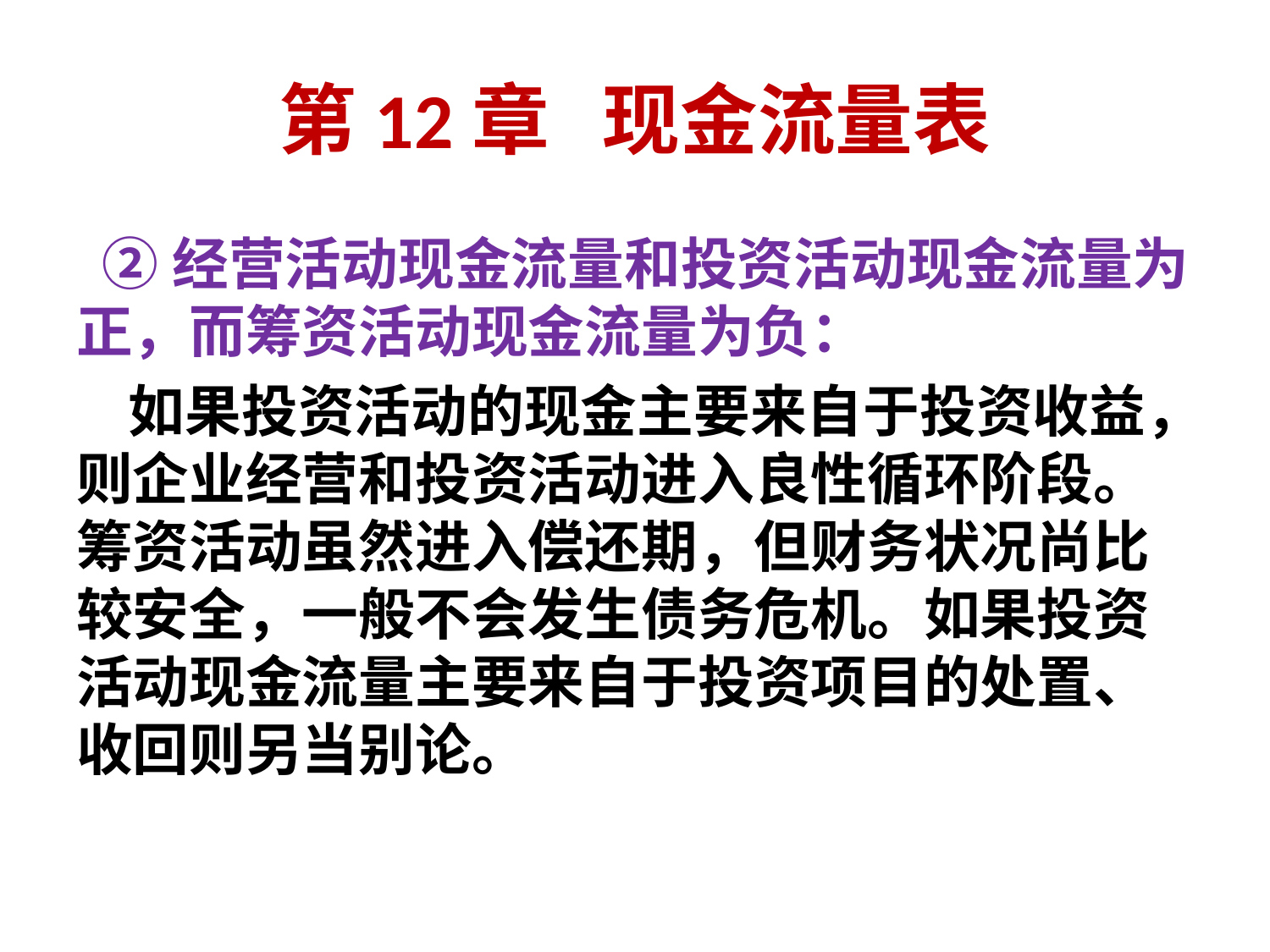

# 第12章   现金流量表
  ②经营活动现金流量和投资活动现金流量为正，而筹资活动现金流量为负：
   如果投资活动的现金主要来自于投资收益，则企业经营和投资活动进入良性循环阶段。筹资活动虽然进入偿还期，但财务状况尚比较安全，一般不会发生债务危机。如果投资活动现金流量主要来自于投资项目的处置、收回则另当别论。